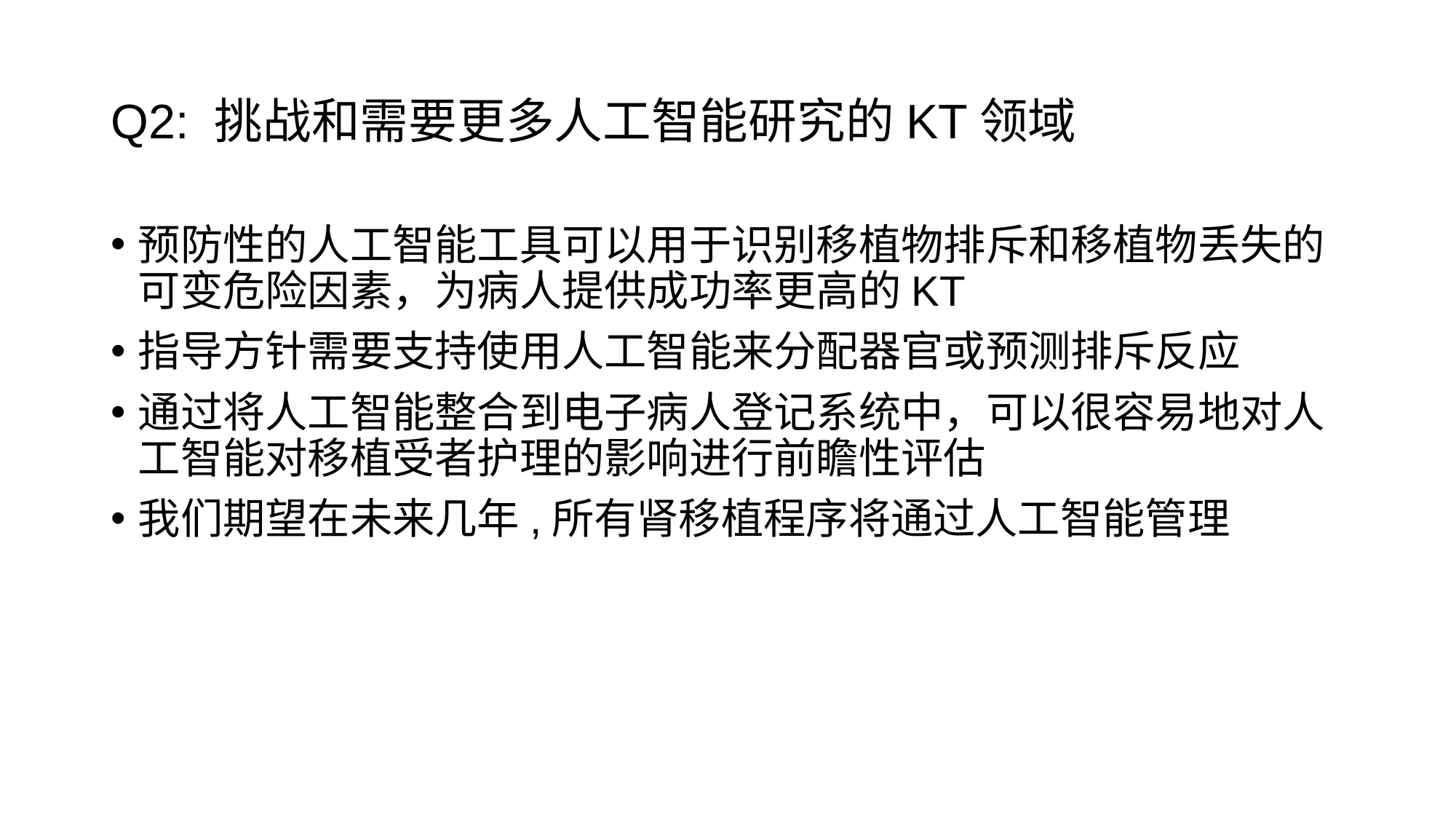

# Q2: 挑战和需要更多人工智能研究的KT领域
预防性的人工智能工具可以用于识别移植物排斥和移植物丢失的可变危险因素，为病人提供成功率更高的KT
指导方针需要支持使用人工智能来分配器官或预测排斥反应
通过将人工智能整合到电子病人登记系统中，可以很容易地对人工智能对移植受者护理的影响进行前瞻性评估
我们期望在未来几年,所有肾移植程序将通过人工智能管理